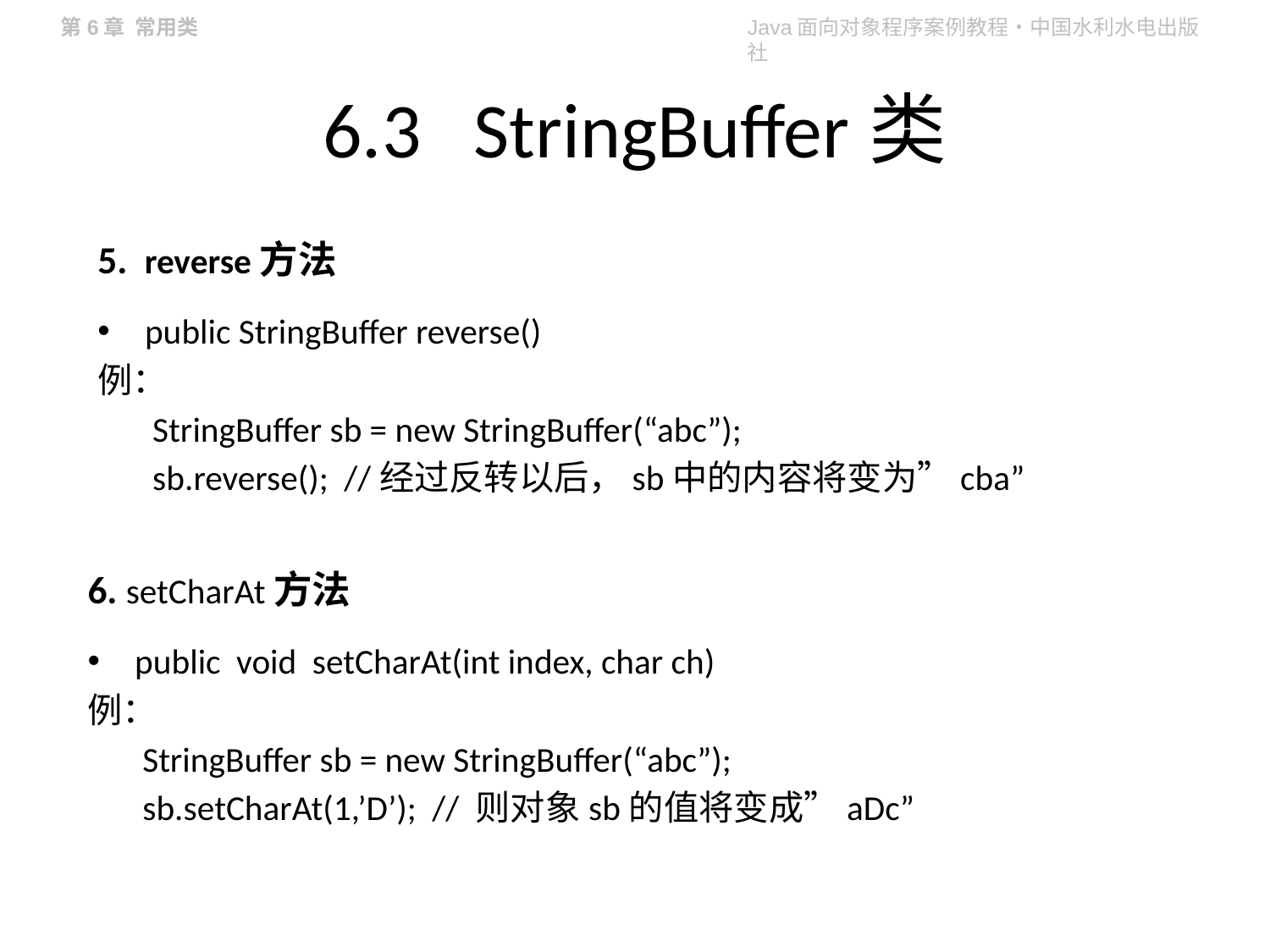

# 6.3   StringBuffer类
5.  reverse方法
public StringBuffer reverse()
例：
StringBuffer sb = new StringBuffer(“abc”);
sb.reverse();  //经过反转以后，sb中的内容将变为”cba”
6. setCharAt方法
public  void  setCharAt(int index, char ch)
例：
StringBuffer sb = new StringBuffer(“abc”);
sb.setCharAt(1,’D’);  // 则对象sb的值将变成”aDc”